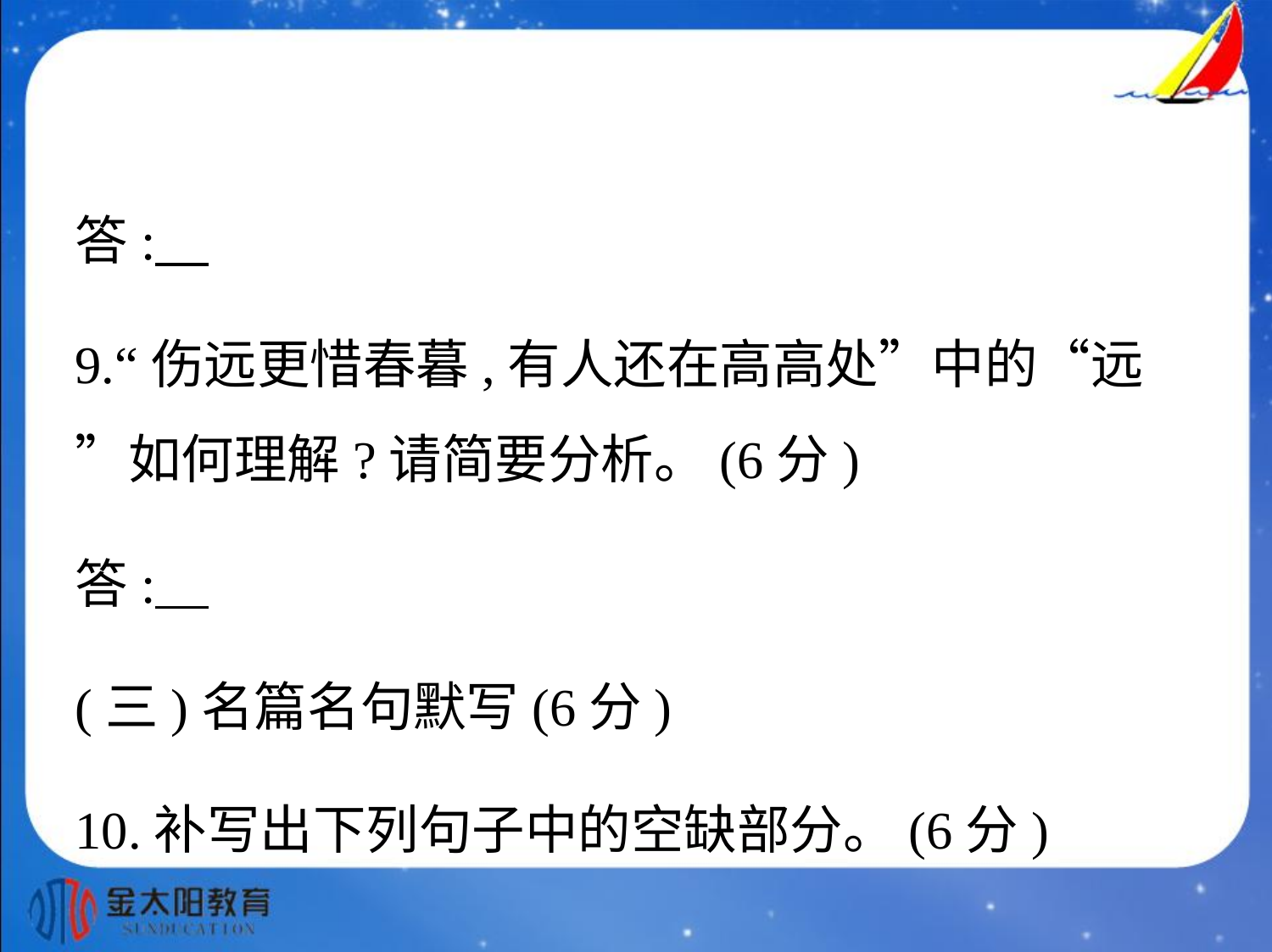

答:
9.“伤远更惜春暮,有人还在高高处”中的“远
”如何理解?请简要分析。(6分)
答:
(三)名篇名句默写(6分)
10.补写出下列句子中的空缺部分。(6分)